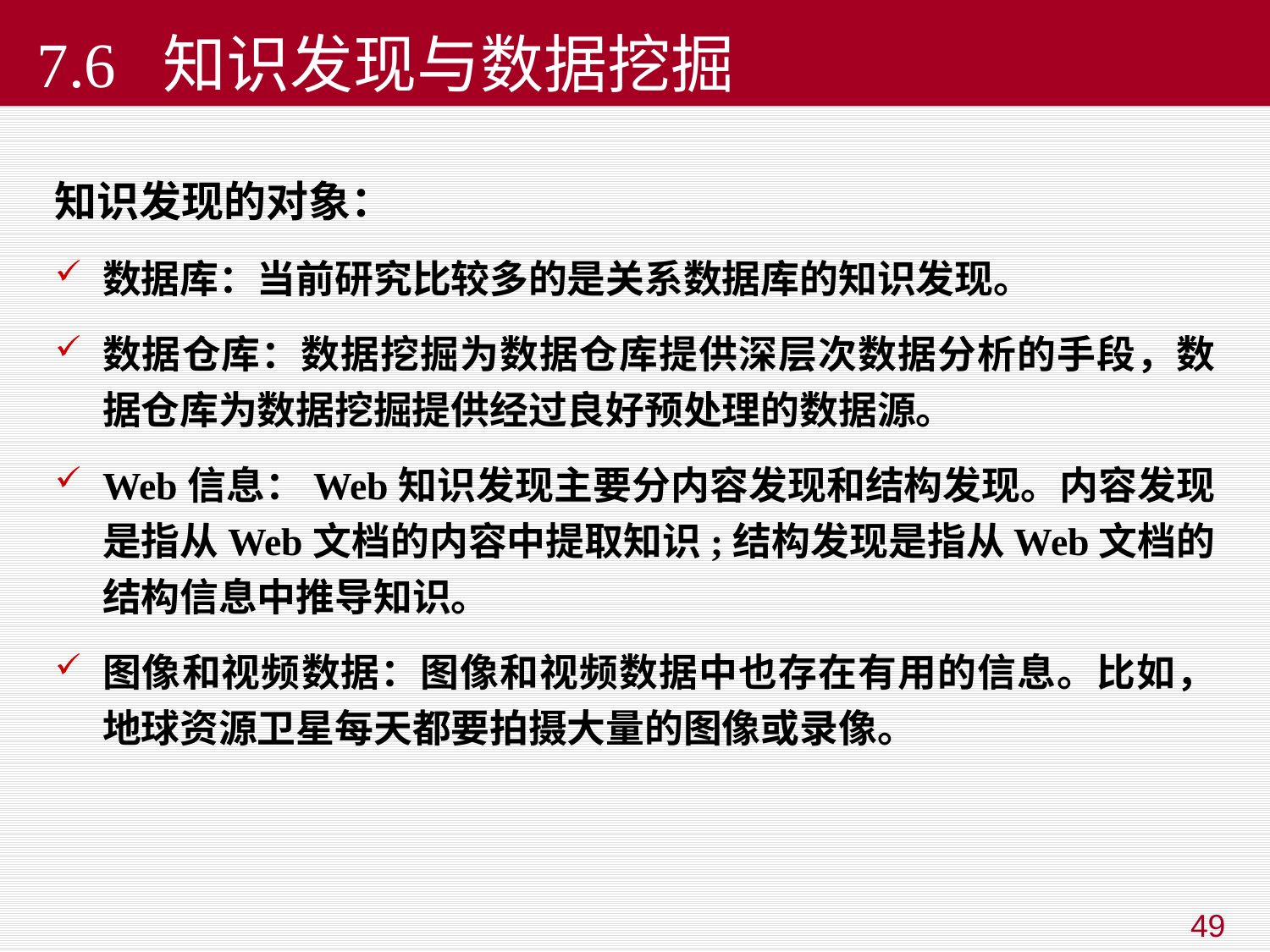

7.6  知识发现与数据挖掘
知识发现的对象：
数据库：当前研究比较多的是关系数据库的知识发现。
数据仓库：数据挖掘为数据仓库提供深层次数据分析的手段，数据仓库为数据挖掘提供经过良好预处理的数据源。
Web信息：Web知识发现主要分内容发现和结构发现。内容发现是指从Web文档的内容中提取知识;结构发现是指从Web文档的结构信息中推导知识。
图像和视频数据：图像和视频数据中也存在有用的信息。比如，地球资源卫星每天都要拍摄大量的图像或录像。
49